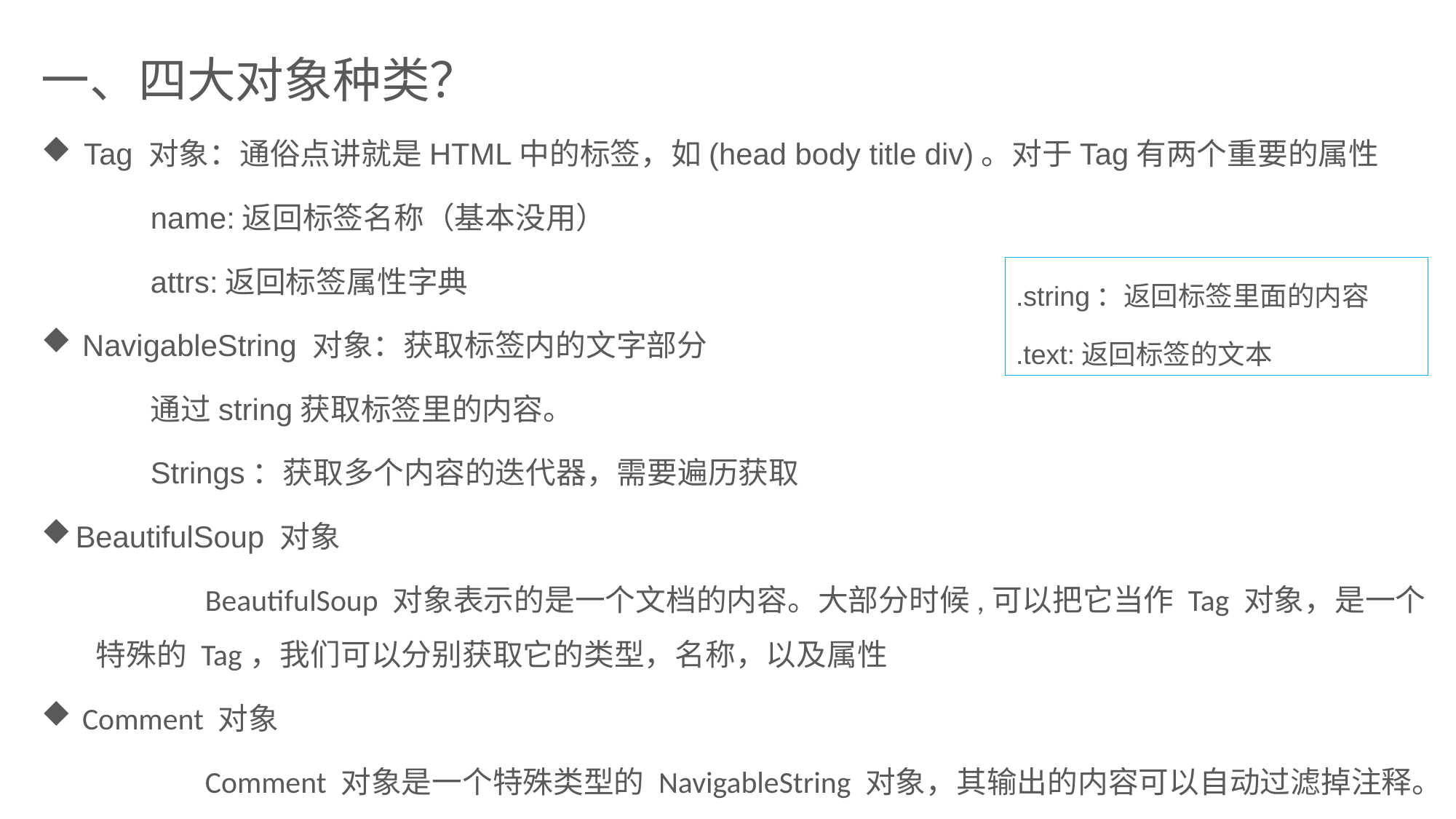

一、四大对象种类？
 Tag 对象：通俗点讲就是HTML中的标签，如(head body title div)。对于Tag有两个重要的属性
	name:返回标签名称（基本没用）
	attrs:返回标签属性字典
NavigableString 对象：获取标签内的文字部分
	通过string获取标签里的内容。
	Strings：获取多个内容的迭代器，需要遍历获取
BeautifulSoup 对象
	BeautifulSoup 对象表示的是一个文档的内容。大部分时候,可以把它当作 Tag 对象，是一个特殊的 Tag，我们可以分别获取它的类型，名称，以及属性
Comment 对象
	Comment 对象是一个特殊类型的 NavigableString 对象，其输出的内容可以自动过滤掉注释。
.string：返回标签里面的内容
.text:返回标签的文本